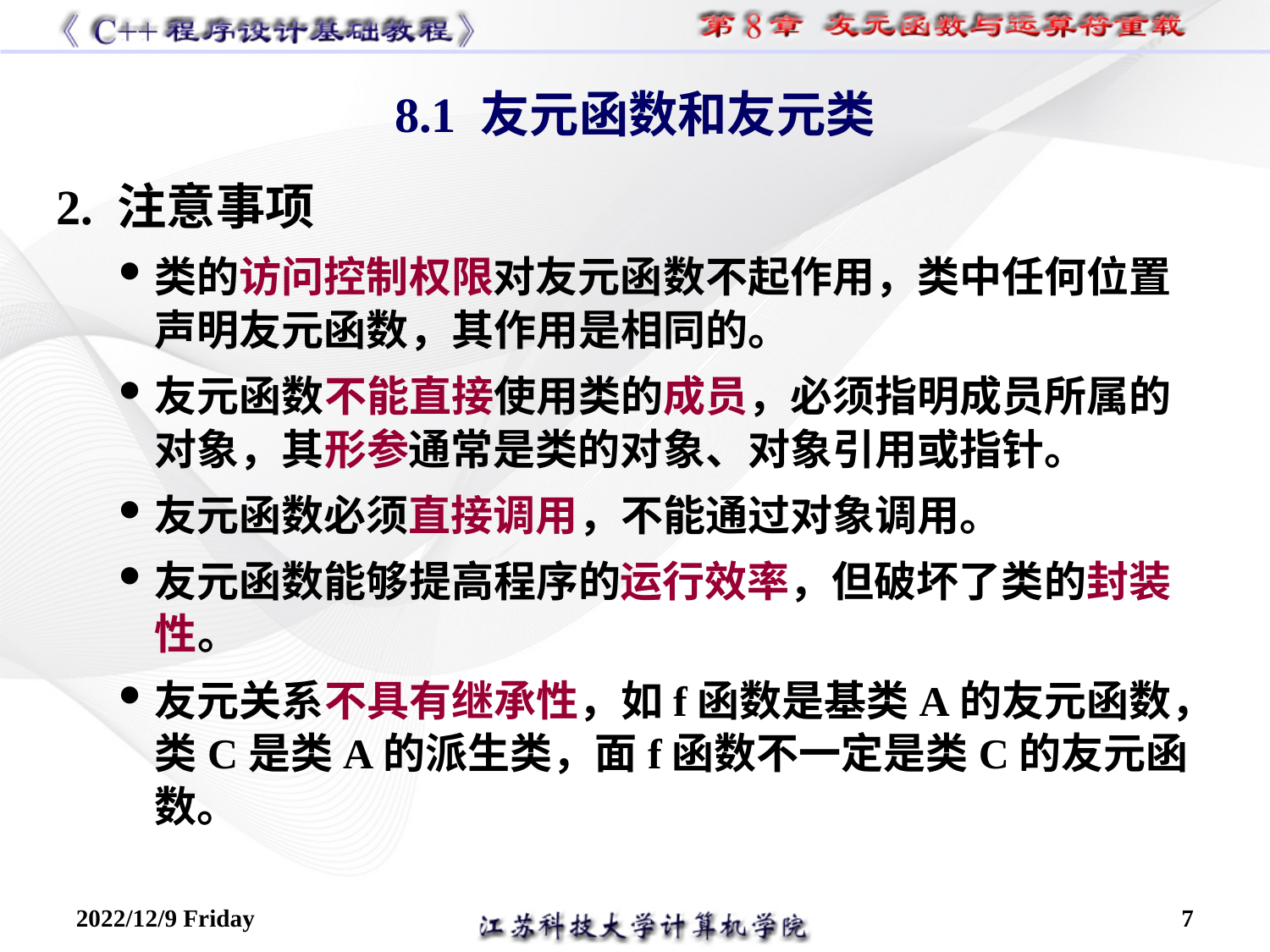

8.1 友元函数和友元类
2. 注意事项
类的访问控制权限对友元函数不起作用，类中任何位置声明友元函数，其作用是相同的。
友元函数不能直接使用类的成员，必须指明成员所属的对象，其形参通常是类的对象、对象引用或指针。
友元函数必须直接调用，不能通过对象调用。
友元函数能够提高程序的运行效率，但破坏了类的封装性。
友元关系不具有继承性，如f函数是基类A的友元函数，类C是类A的派生类，面f函数不一定是类C的友元函数。